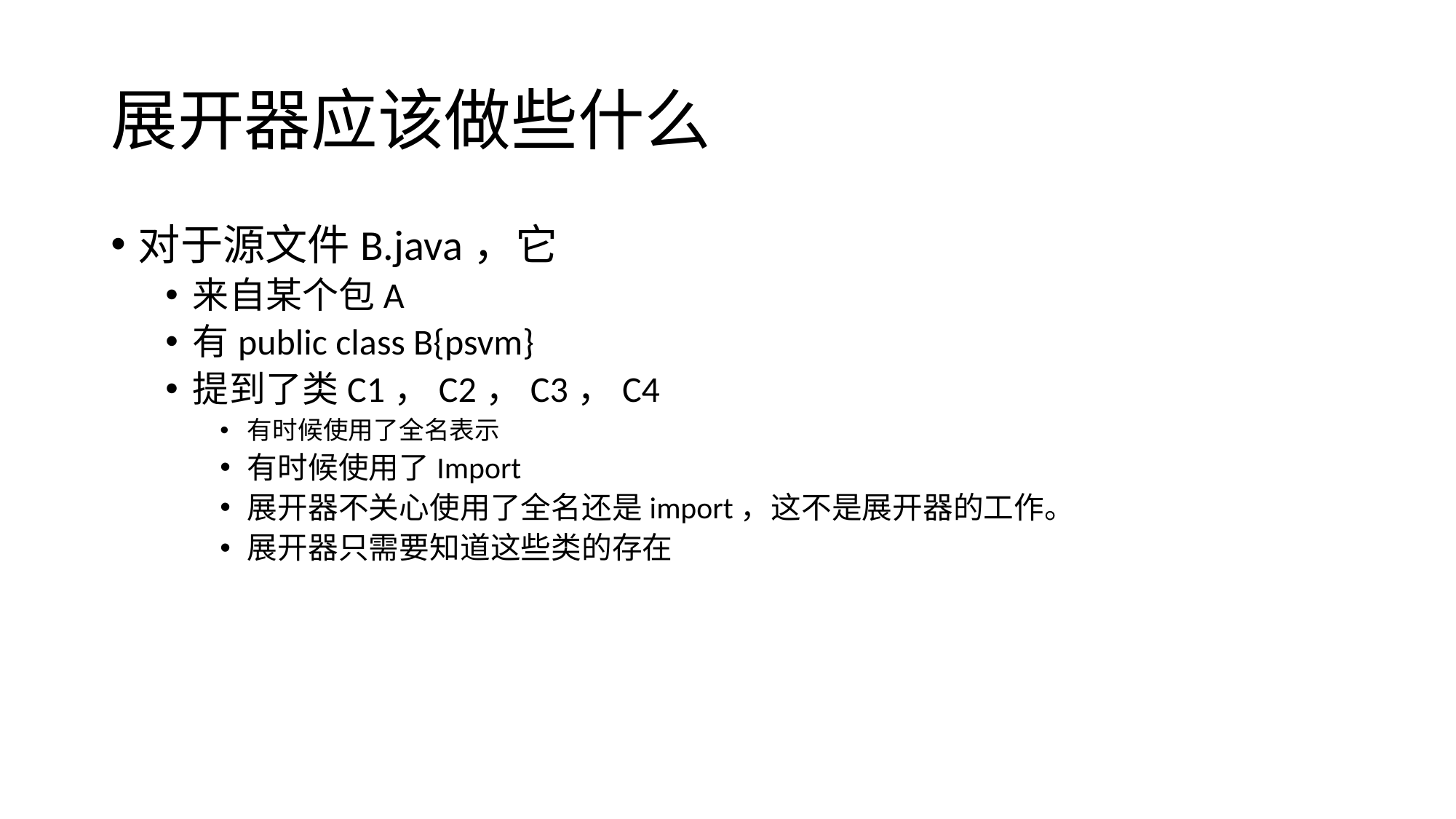

# 展开器应该做些什么
对于源文件B.java，它
来自某个包A
有public class B{psvm}
提到了类C1，C2，C3，C4
有时候使用了全名表示
有时候使用了Import
展开器不关心使用了全名还是import，这不是展开器的工作。
展开器只需要知道这些类的存在